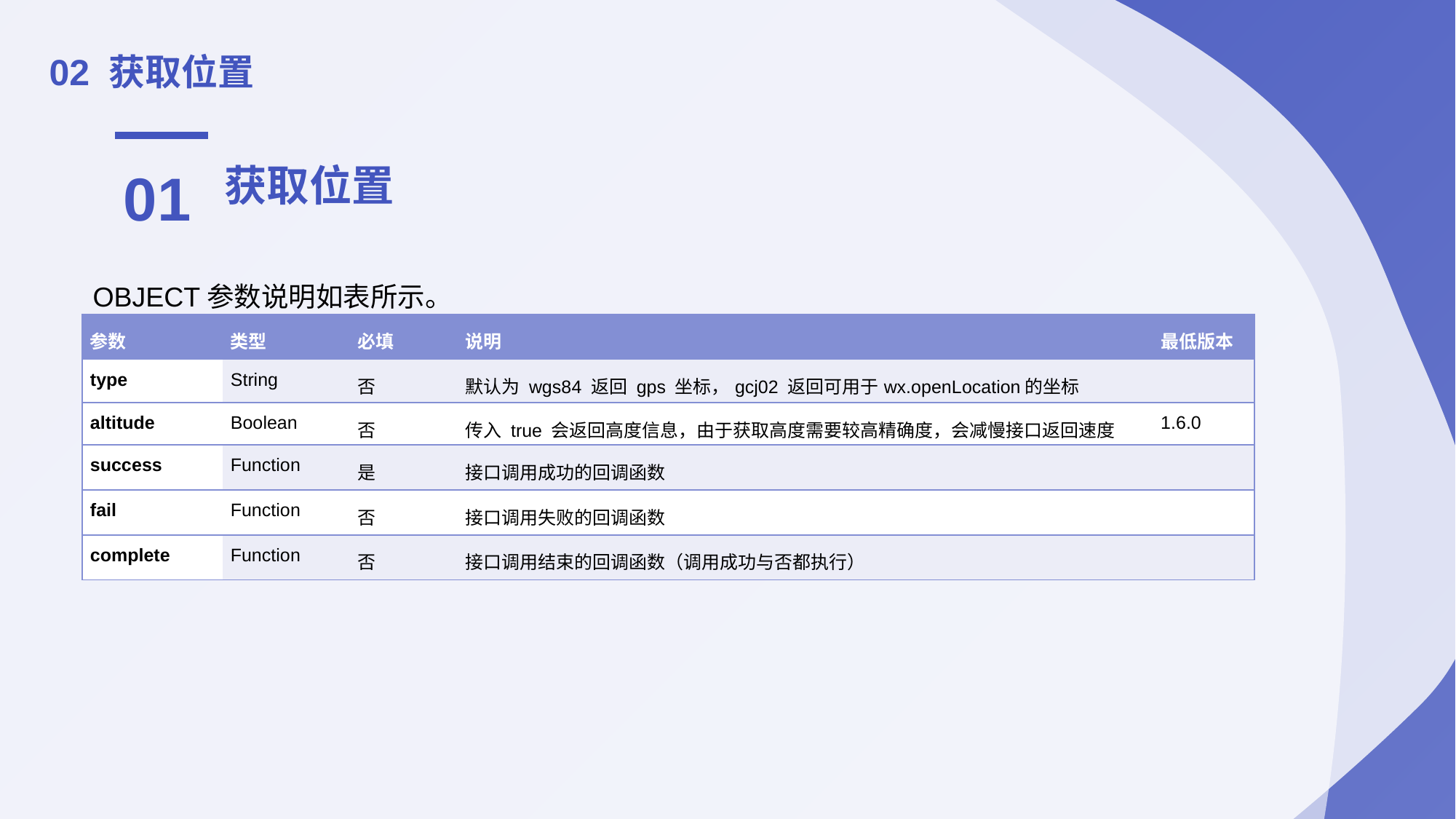

02 获取位置
01

获取位置
OBJECT参数说明如表所示。
| 参数 | 类型 | 必填 | 说明 | 最低版本 |
| --- | --- | --- | --- | --- |
| type | String | 否 | 默认为 wgs84 返回 gps 坐标，gcj02 返回可用于wx.openLocation的坐标 |  |
| altitude | Boolean | 否 | 传入 true 会返回高度信息，由于获取高度需要较高精确度，会减慢接口返回速度 | 1.6.0 |
| success | Function | 是 | 接口调用成功的回调函数 |  |
| fail | Function | 否 | 接口调用失败的回调函数 |  |
| complete | Function | 否 | 接口调用结束的回调函数（调用成功与否都执行） |  |